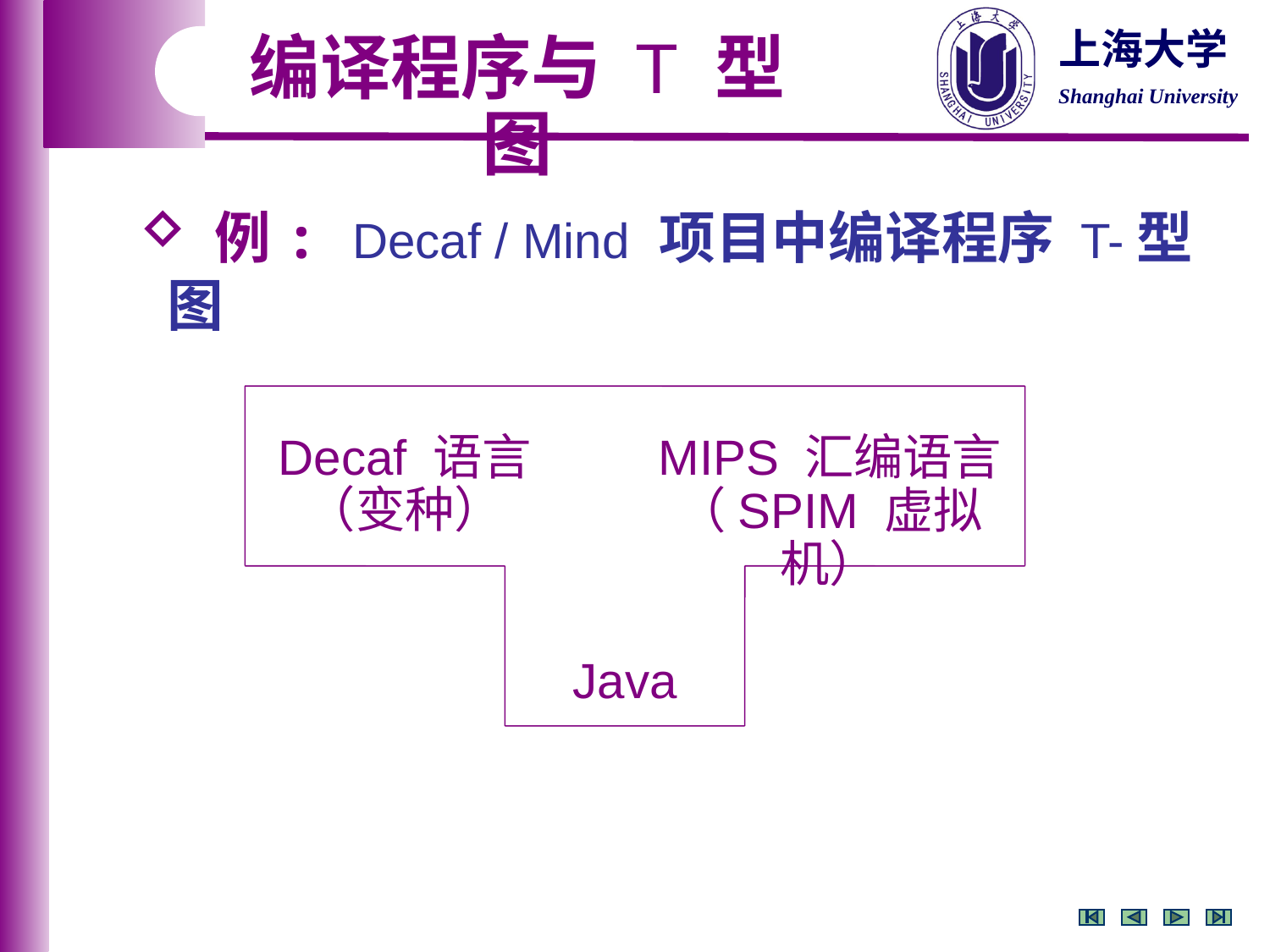

编译程序与 T 型图
 例: Decaf / Mind 项目中编译程序 T-型图

Decaf 语言
（变种）
MIPS 汇编语言
（SPIM 虚拟机）

Java